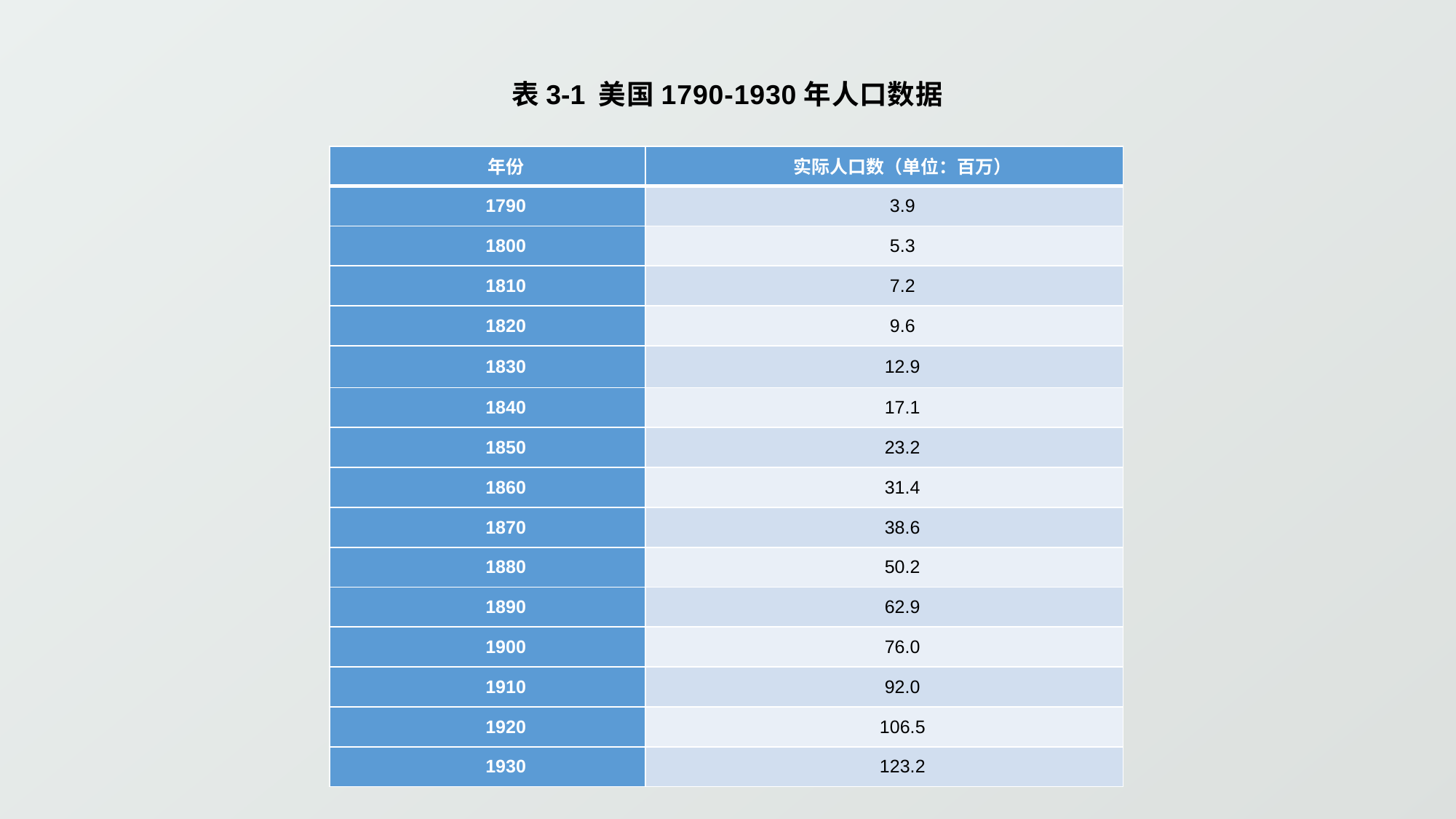

表3-1 美国1790-1930年人口数据
| 年份 | 实际人口数（单位：百万） |
| --- | --- |
| 1790 | 3.9 |
| 1800 | 5.3 |
| 1810 | 7.2 |
| 1820 | 9.6 |
| 1830 | 12.9 |
| 1840 | 17.1 |
| 1850 | 23.2 |
| 1860 | 31.4 |
| 1870 | 38.6 |
| 1880 | 50.2 |
| 1890 | 62.9 |
| 1900 | 76.0 |
| 1910 | 92.0 |
| 1920 | 106.5 |
| 1930 | 123.2 |